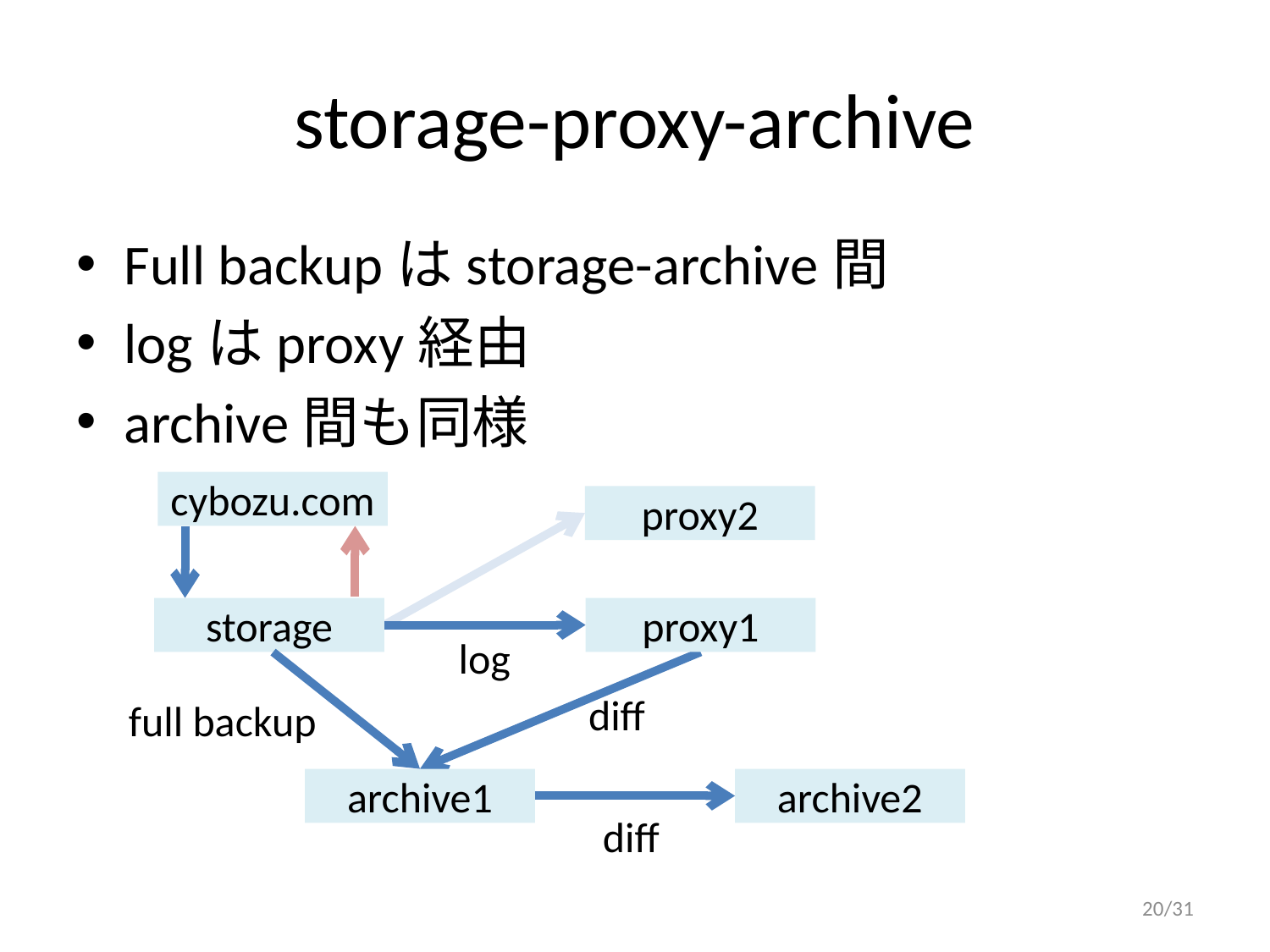

# storage-proxy-archive
Full backupはstorage-archive間
logはproxy経由
archive間も同様
cybozu.com
proxy2
storage
proxy1
log
diff
full backup
archive2
archive1
diff
20/31